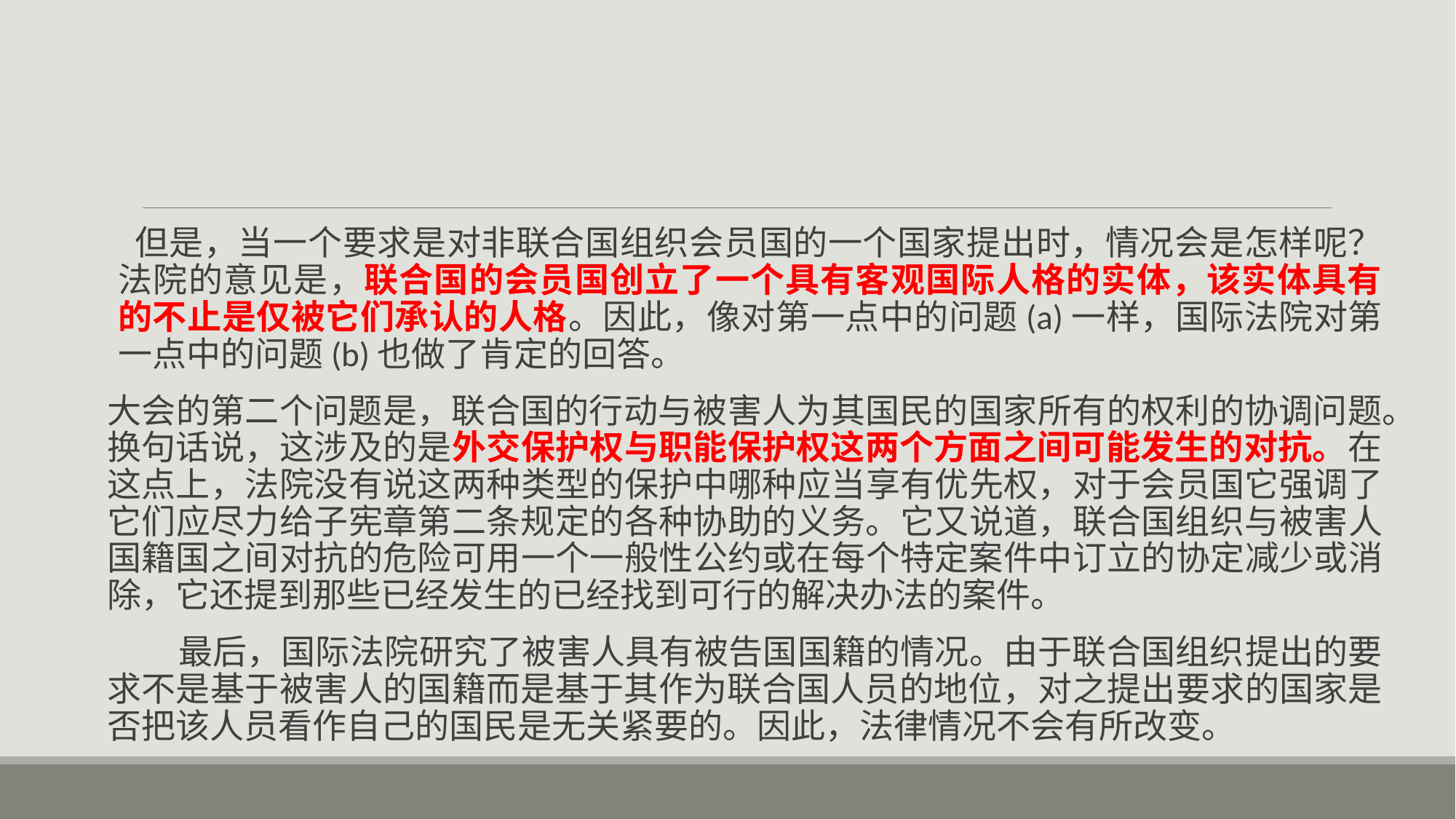

但是，当一个要求是对非联合国组织会员国的一个国家提出时，情况会是怎样呢？法院的意见是，联合国的会员国创立了一个具有客观国际人格的实体，该实体具有的不止是仅被它们承认的人格。因此，像对第一点中的问题(a)一样，国际法院对第一点中的问题(b)也做了肯定的回答。
大会的第二个问题是，联合国的行动与被害人为其国民的国家所有的权利的协调问题。换句话说，这涉及的是外交保护权与职能保护权这两个方面之间可能发生的对抗。在这点上，法院没有说这两种类型的保护中哪种应当享有优先权，对于会员国它强调了它们应尽力给子宪章第二条规定的各种协助的义务。它又说道，联合国组织与被害人国籍国之间对抗的危险可用一个一般性公约或在每个特定案件中订立的协定减少或消除，它还提到那些已经发生的已经找到可行的解决办法的案件。
        最后，国际法院研究了被害人具有被告国国籍的情况。由于联合国组织提出的要求不是基于被害人的国籍而是基于其作为联合国人员的地位，对之提出要求的国家是否把该人员看作自己的国民是无关紧要的。因此，法律情况不会有所改变。